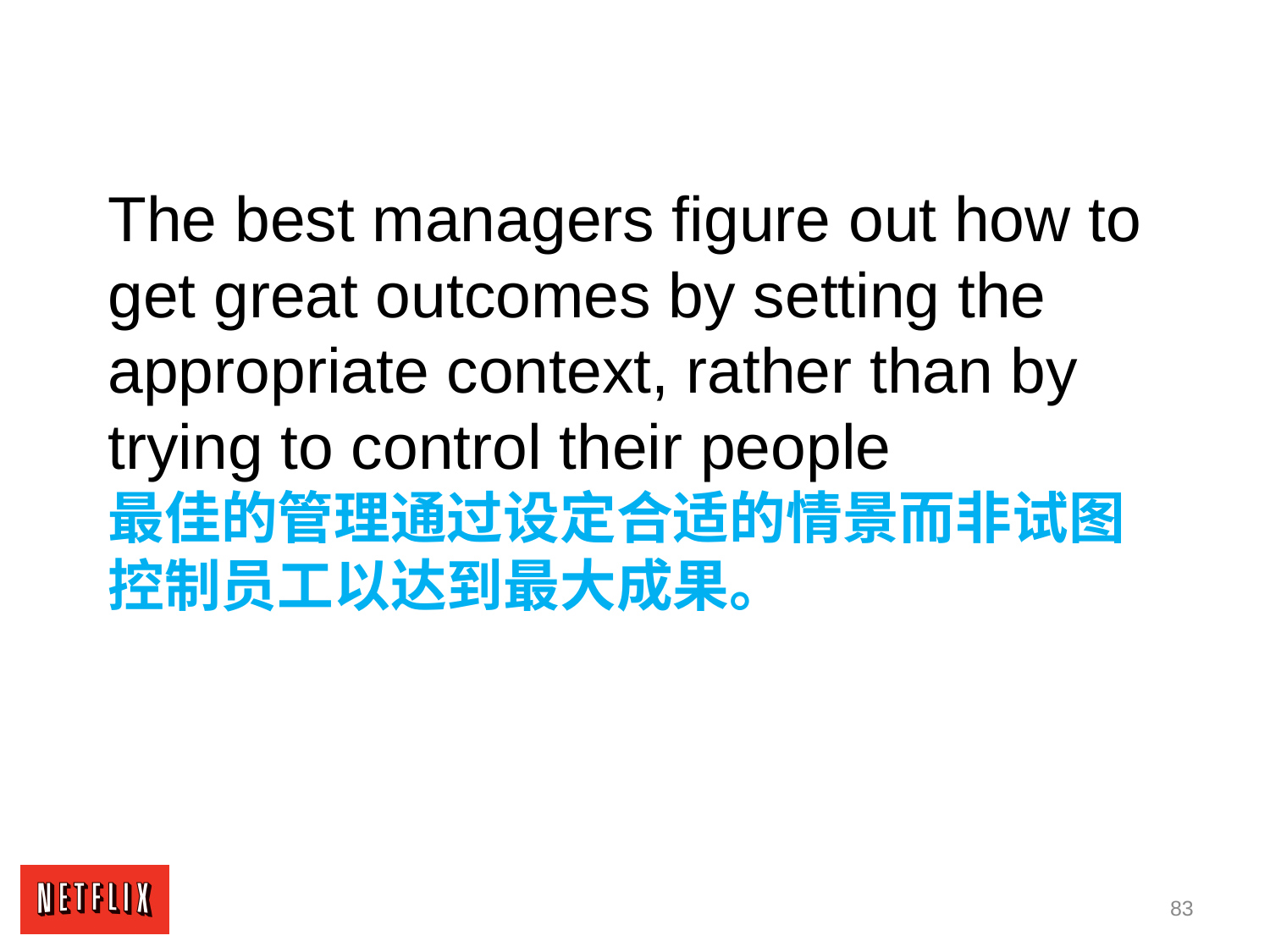

The best managers figure out how to get great outcomes by setting the appropriate context, rather than by trying to control their people
最佳的管理通过设定合适的情景而非试图控制员工以达到最大成果。
83